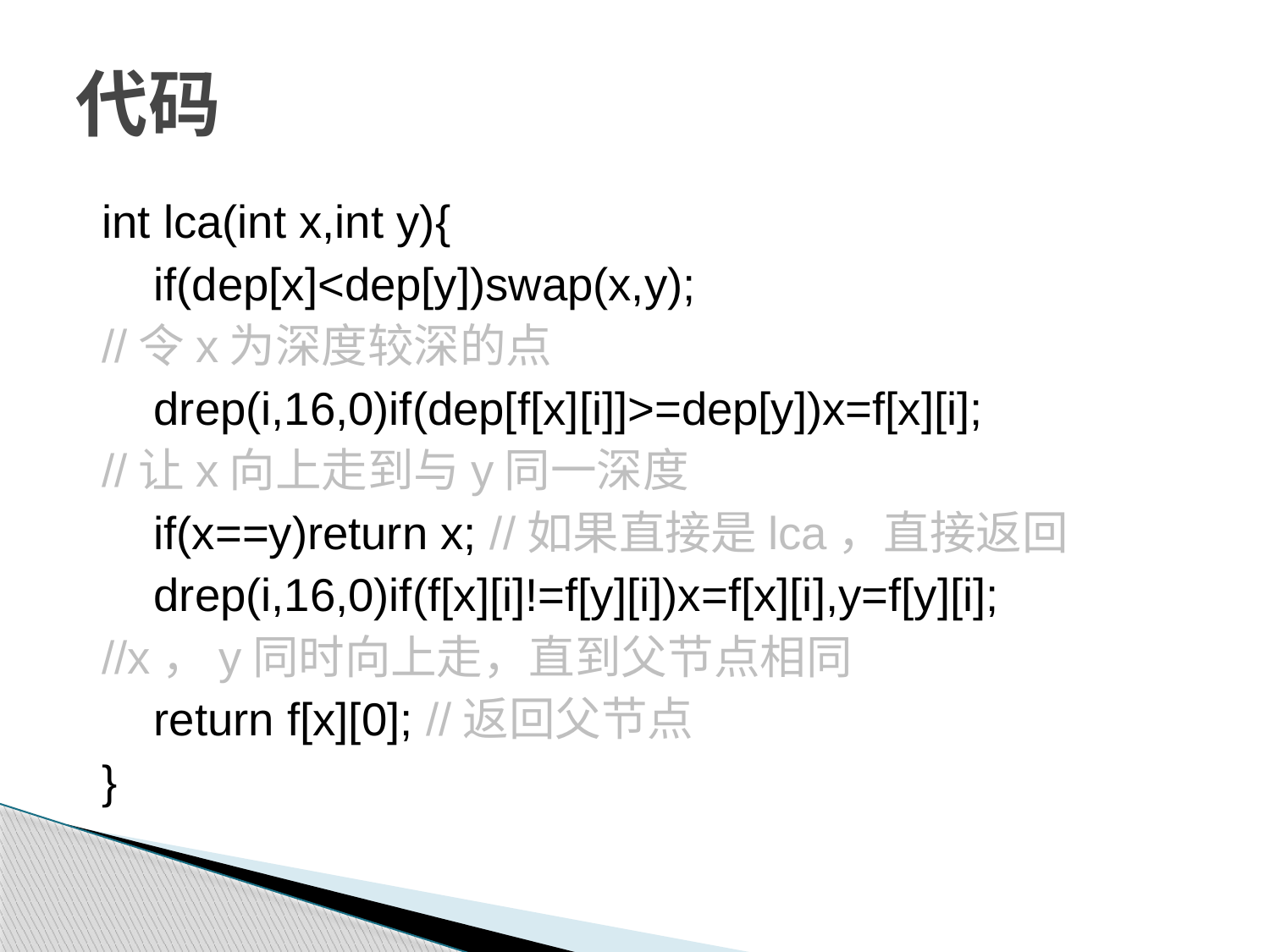

# 代码
int lca(int x,int y){
    if(dep[x]<dep[y])swap(x,y);
//令x为深度较深的点
    drep(i,16,0)if(dep[f[x][i]]>=dep[y])x=f[x][i];
//让x向上走到与y同一深度
    if(x==y)return x; //如果直接是lca，直接返回
    drep(i,16,0)if(f[x][i]!=f[y][i])x=f[x][i],y=f[y][i];
//x，y同时向上走，直到父节点相同
    return f[x][0]; //返回父节点
}